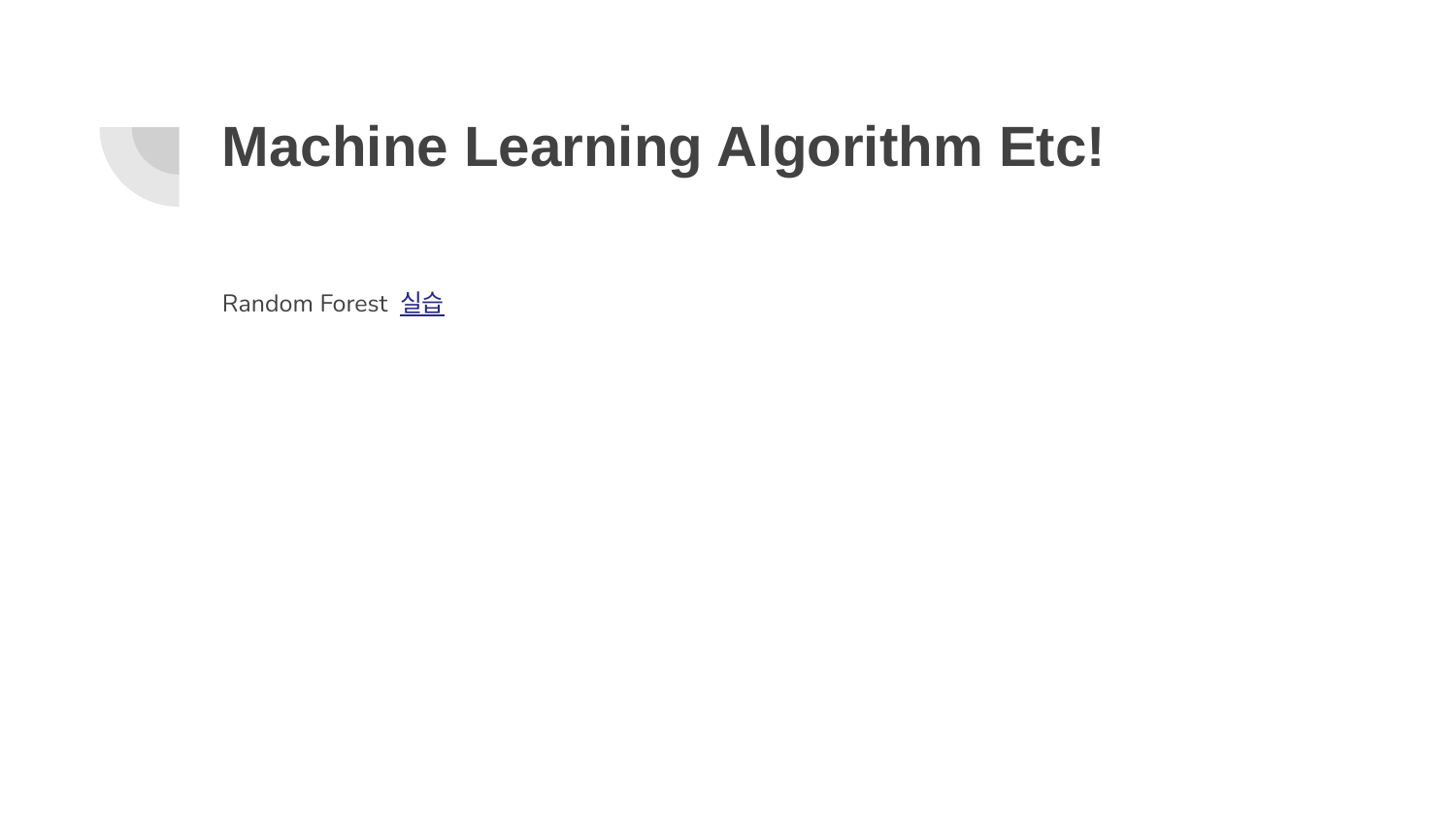

# Machine Learning Algorithm Etc!
Random Forest 실습